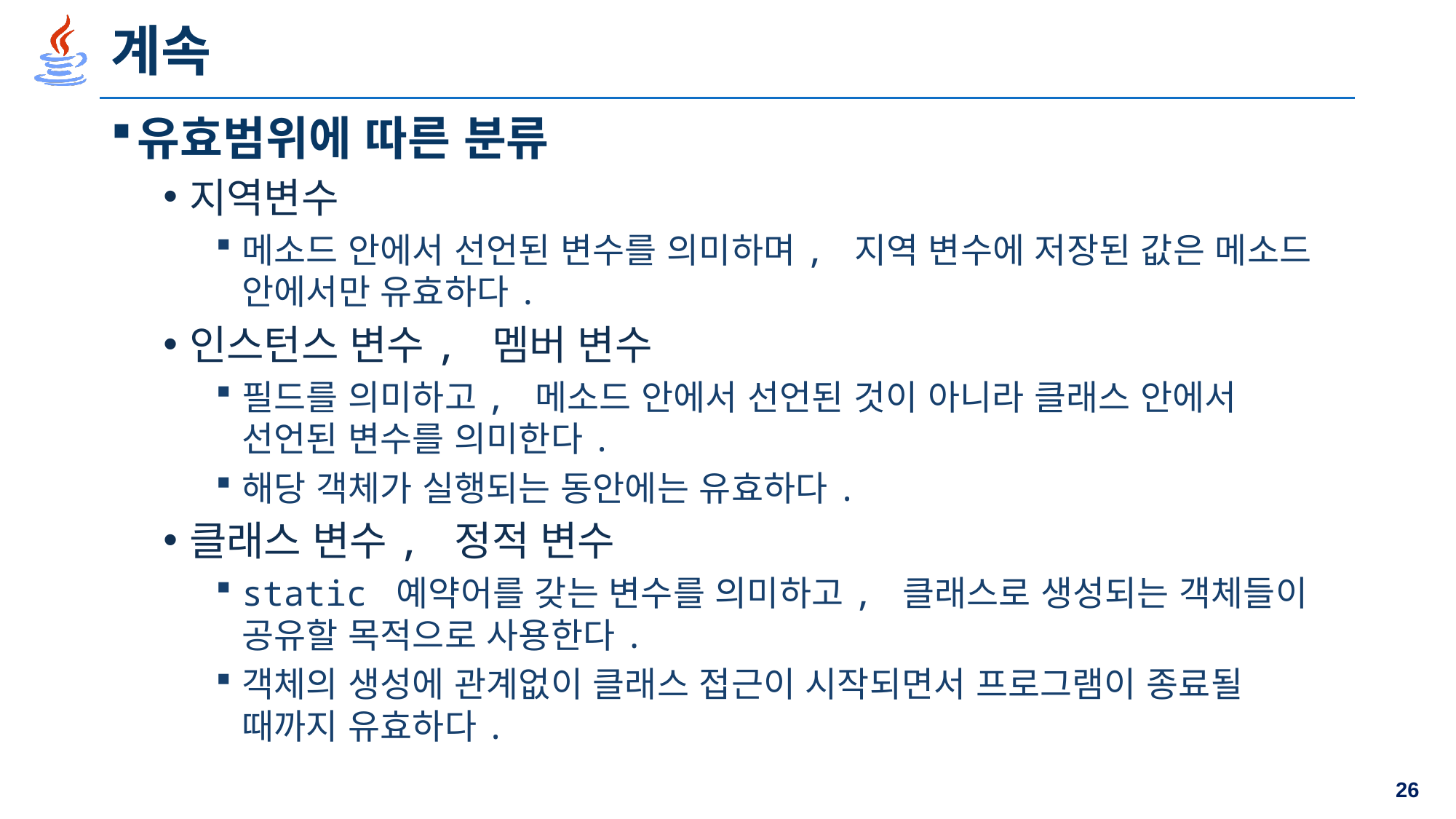

# 계속
유효범위에 따른 분류
지역변수
메소드 안에서 선언된 변수를 의미하며, 지역 변수에 저장된 값은 메소드 안에서만 유효하다.
인스턴스 변수, 멤버 변수
필드를 의미하고, 메소드 안에서 선언된 것이 아니라 클래스 안에서 선언된 변수를 의미한다.
해당 객체가 실행되는 동안에는 유효하다.
클래스 변수, 정적 변수
static 예약어를 갖는 변수를 의미하고, 클래스로 생성되는 객체들이 공유할 목적으로 사용한다.
객체의 생성에 관계없이 클래스 접근이 시작되면서 프로그램이 종료될 때까지 유효하다.

26